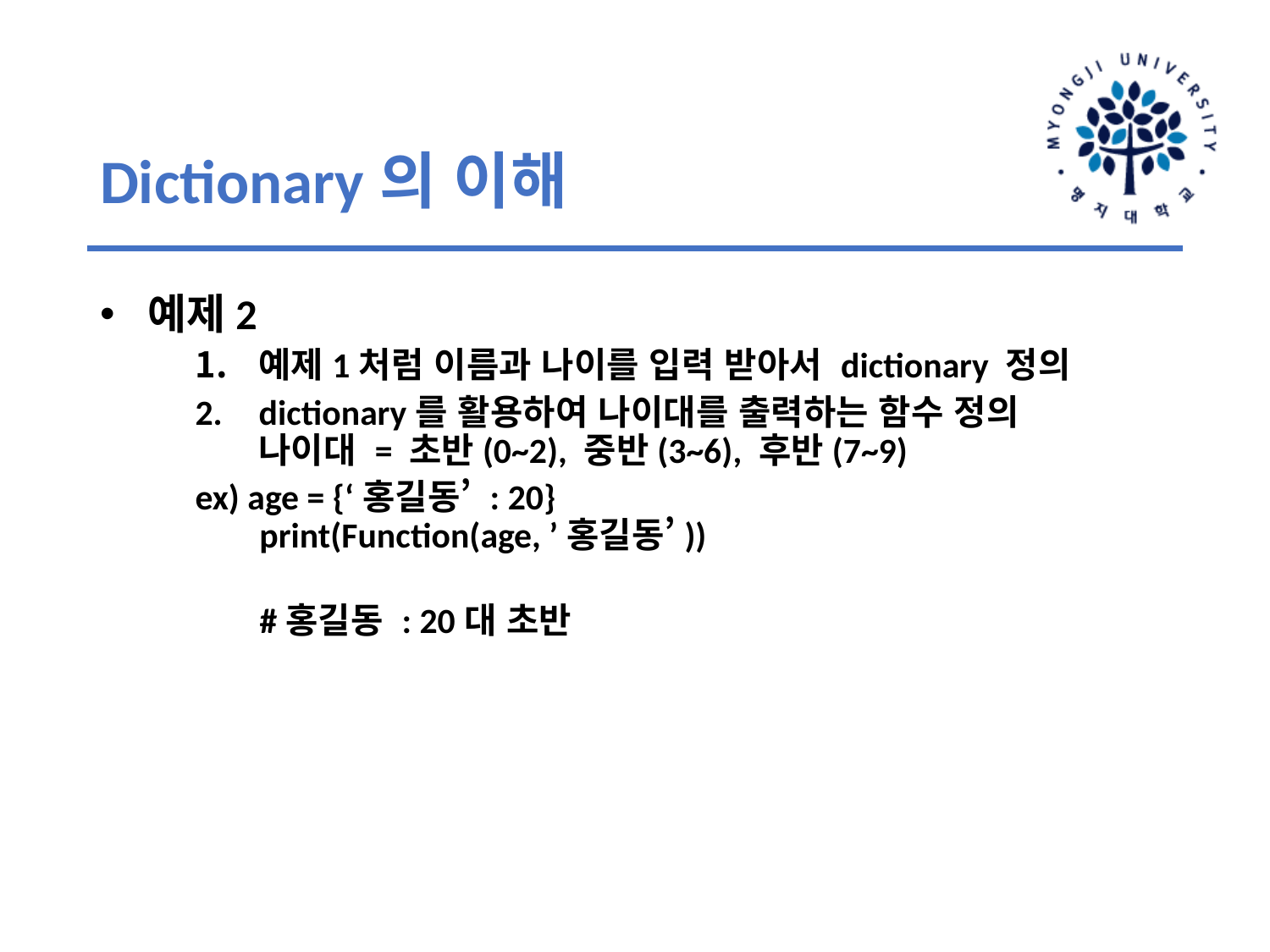

# Dictionary의 이해
예제2
예제1처럼 이름과 나이를 입력 받아서 dictionary 정의
dictionary를 활용하여 나이대를 출력하는 함수 정의
나이대 = 초반(0~2), 중반(3~6), 후반(7~9)
ex) age = {‘홍길동’ : 20}
        print(Function(age, ’홍길동’))
        #홍길동 : 20대 초반